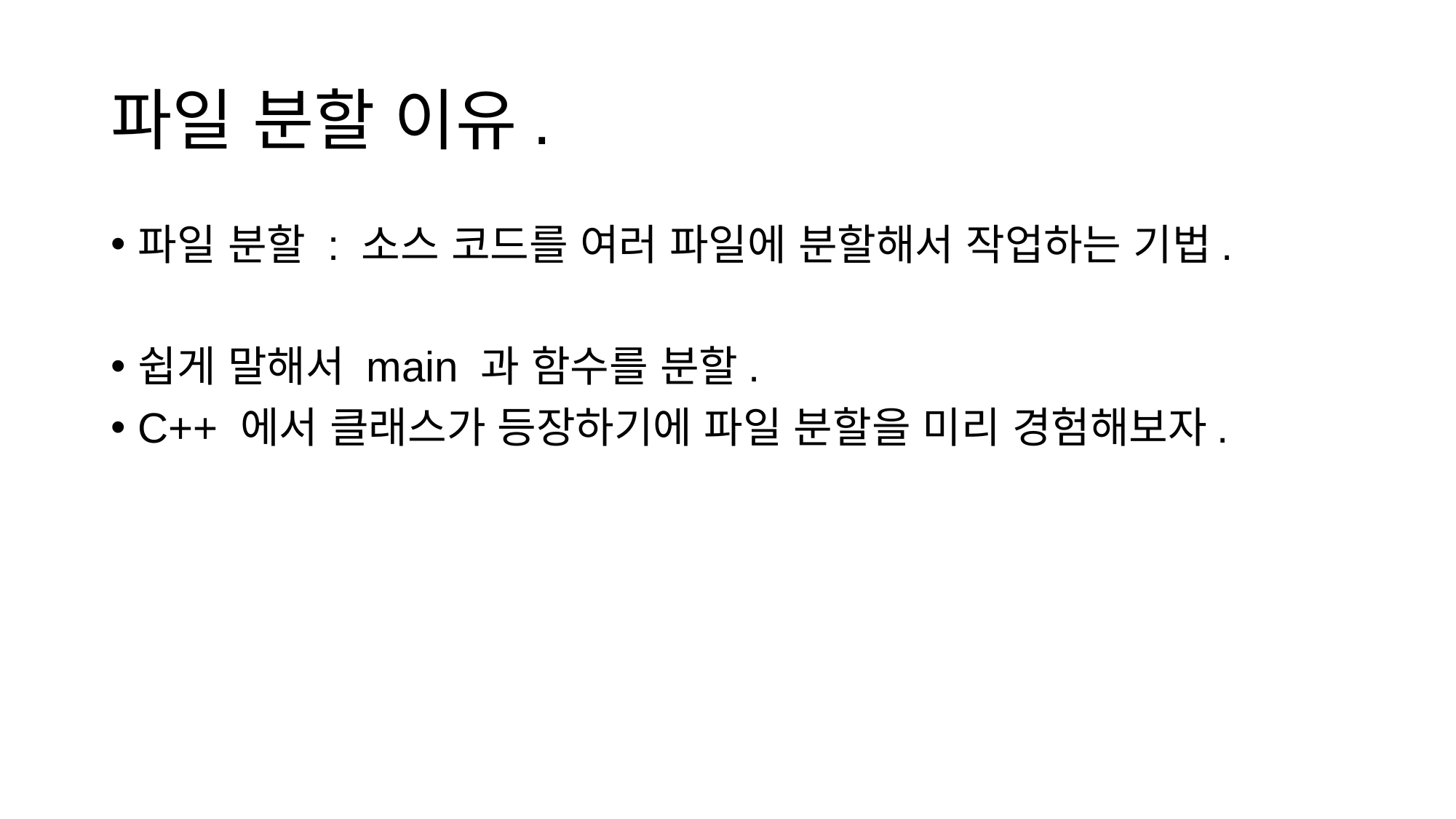

# 파일 분할 이유.
파일 분할 : 소스 코드를 여러 파일에 분할해서 작업하는 기법.

쉽게 말해서 main 과 함수를 분할.
C++ 에서 클래스가 등장하기에 파일 분할을 미리 경험해보자.